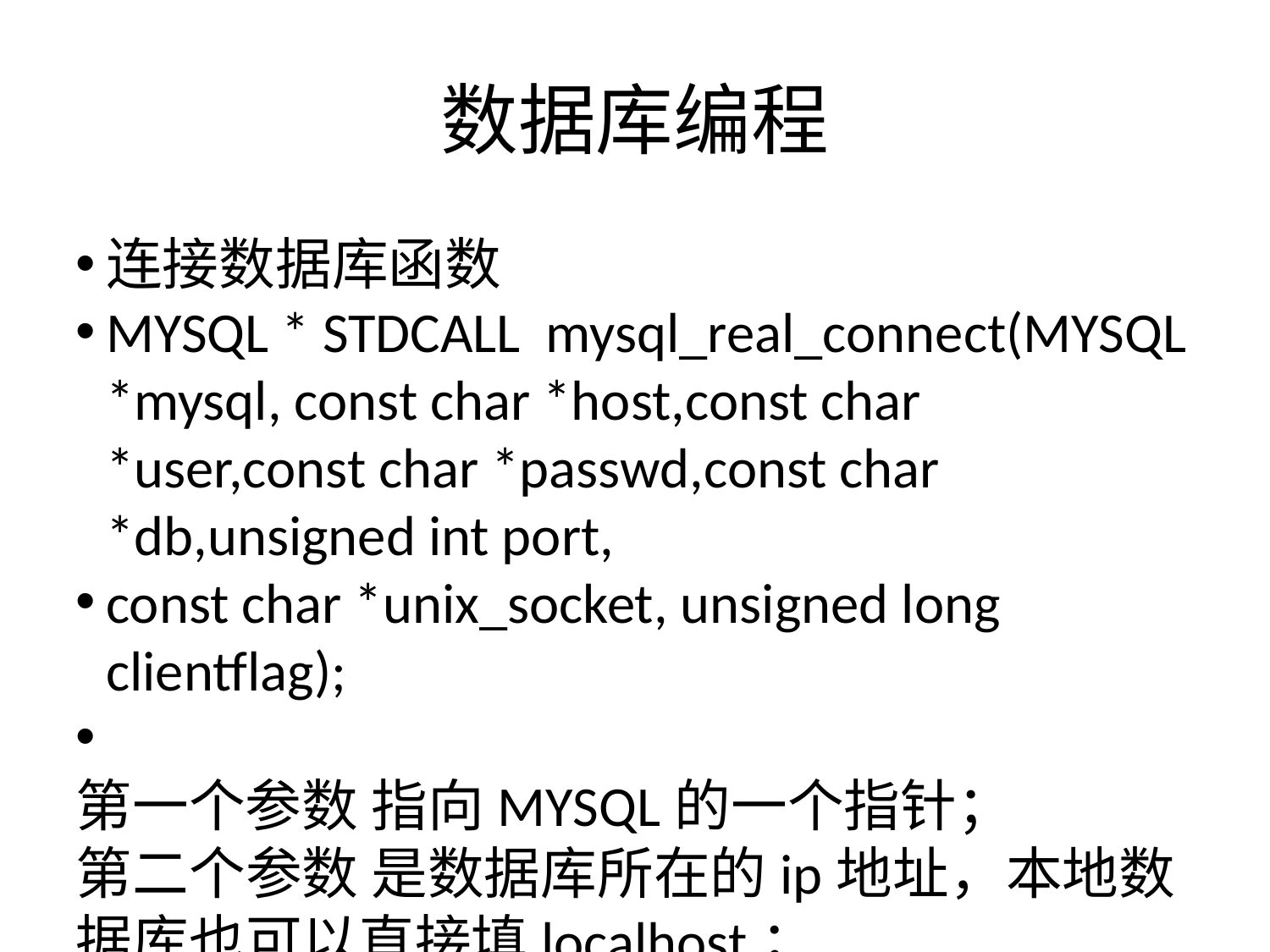

数据库编程
连接数据库函数
MYSQL * STDCALL  mysql_real_connect(MYSQL *mysql, const char *host,const char *user,const char *passwd,const char *db,unsigned int port,
const char *unix_socket, unsigned long clientflag);

第一个参数 指向MYSQL的一个指针；
第二个参数 是数据库所在的ip地址，本地数据库也可以直接填localhost；
第三个参数是用户名；
第四个参数是密码；
第五个参数是数据仓库名；
第六个参数是MSQL所使用的端口号；//3306  netstat
第七个参数一般填NULL；
第八个参数一般填0；